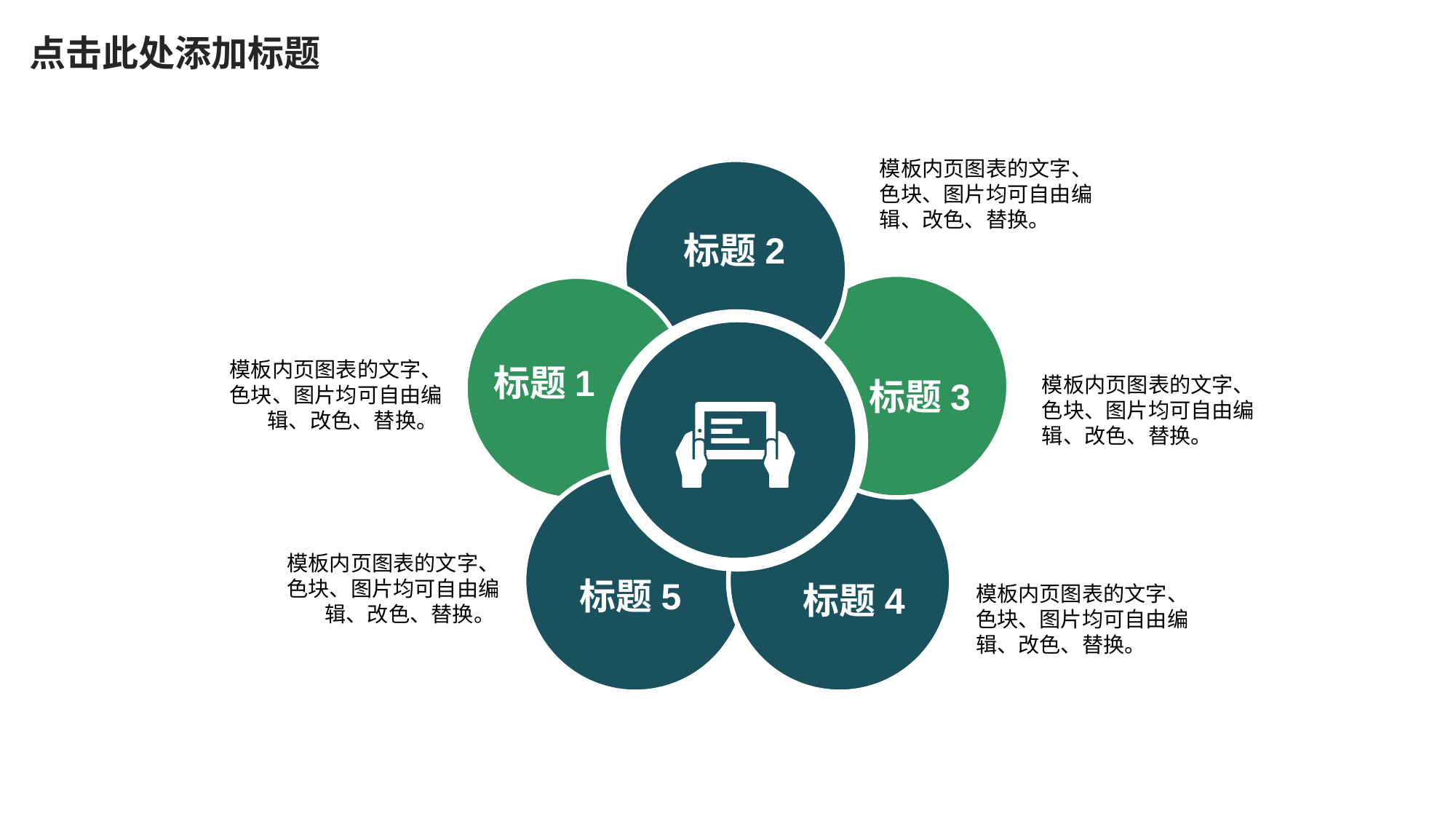

点击此处添加标题
模板内页图表的文字、色块、图片均可自由编辑、改色、替换。

标题2

模板内页图表的文字、色块、图片均可自由编辑、改色、替换。
标题1
模板内页图表的文字、色块、图片均可自由编辑、改色、替换。
标题3

模板内页图表的文字、色块、图片均可自由编辑、改色、替换。
标题5
标题4
模板内页图表的文字、色块、图片均可自由编辑、改色、替换。